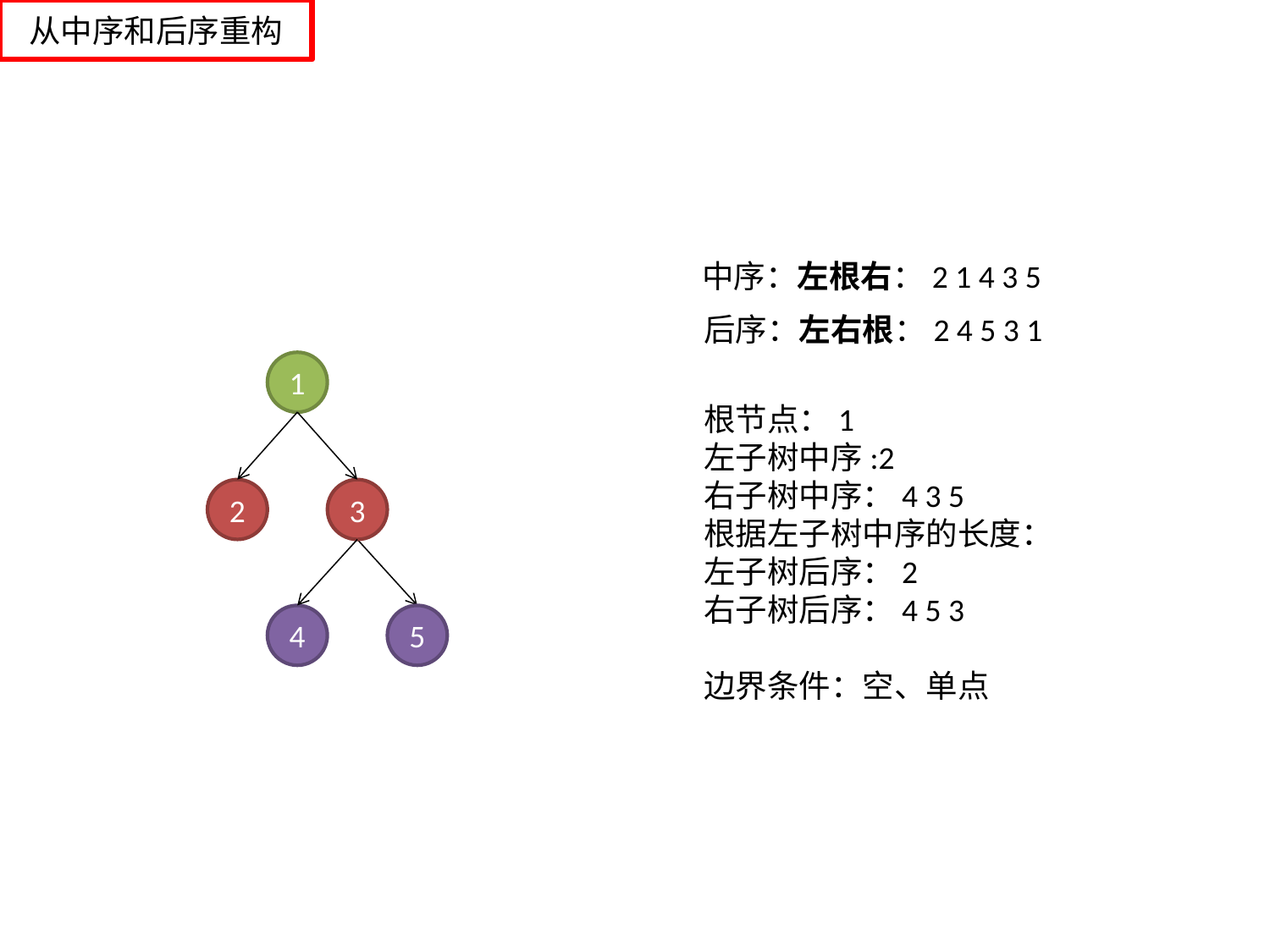

从中序和后序重构
中序：左根右：2 1 4 3 5
后序：左右根：2 4 5 3 1
1
根节点：1
左子树中序:2
右子树中序：4 3 5
根据左子树中序的长度：
左子树后序：2
右子树后序：4 5 3

边界条件：空、单点
2
3
4
5